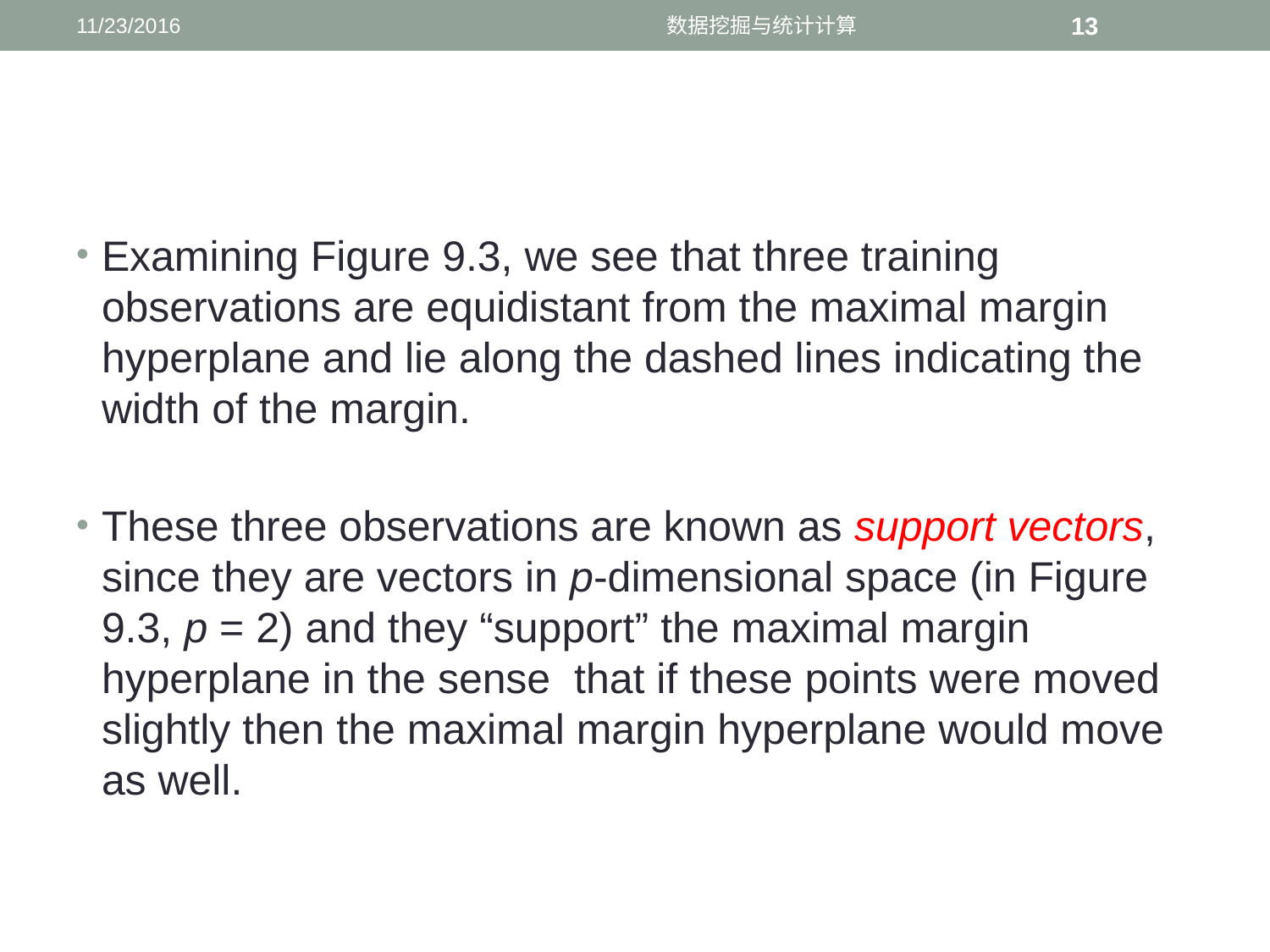

11/23/2016
数据挖掘与统计计算
13
#
Examining Figure 9.3, we see that three training observations are equidistant from the maximal margin hyperplane and lie along the dashed lines indicating the width of the margin.

These three observations are known as support vectors, since they are vectors in p-dimensional space (in Figure 9.3, p = 2) and they “support” the maximal margin hyperplane in the sense  that if these points were moved slightly then the maximal margin hyperplane would move as well.